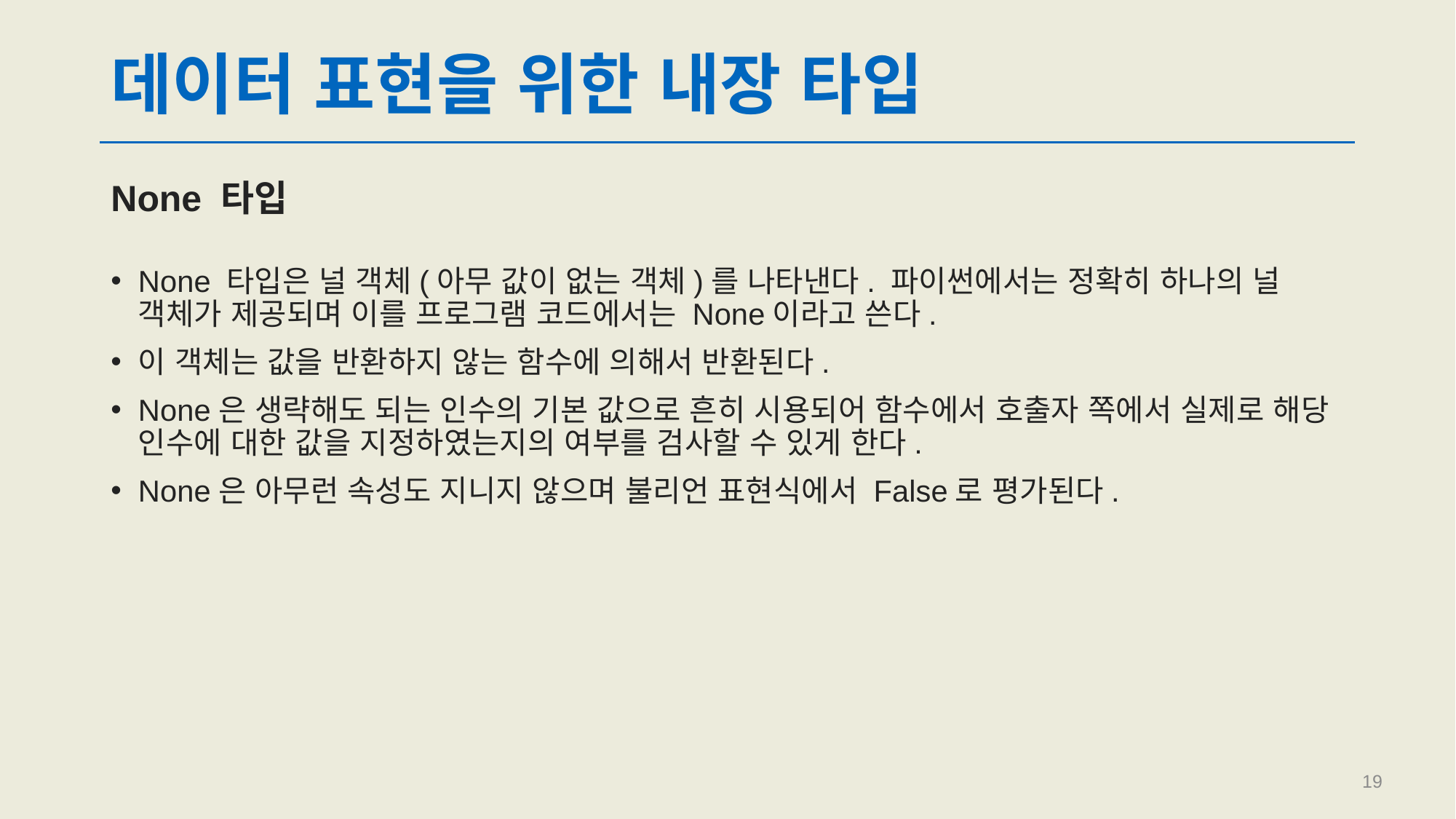

# 데이터 표현을 위한 내장 타입
None 타입

None 타입은 널 객체(아무 값이 없는 객체)를 나타낸다. 파이썬에서는 정확히 하나의 널 객체가 제공되며 이를 프로그램 코드에서는 None이라고 쓴다.
이 객체는 값을 반환하지 않는 함수에 의해서 반환된다.
None은 생략해도 되는 인수의 기본 값으로 흔히 시용되어 함수에서 호출자 쪽에서 실제로 해당 인수에 대한 값을 지정하였는지의 여부를 검사할 수 있게 한다.
None은 아무런 속성도 지니지 않으며 불리언 표현식에서 False로 평가된다.
19